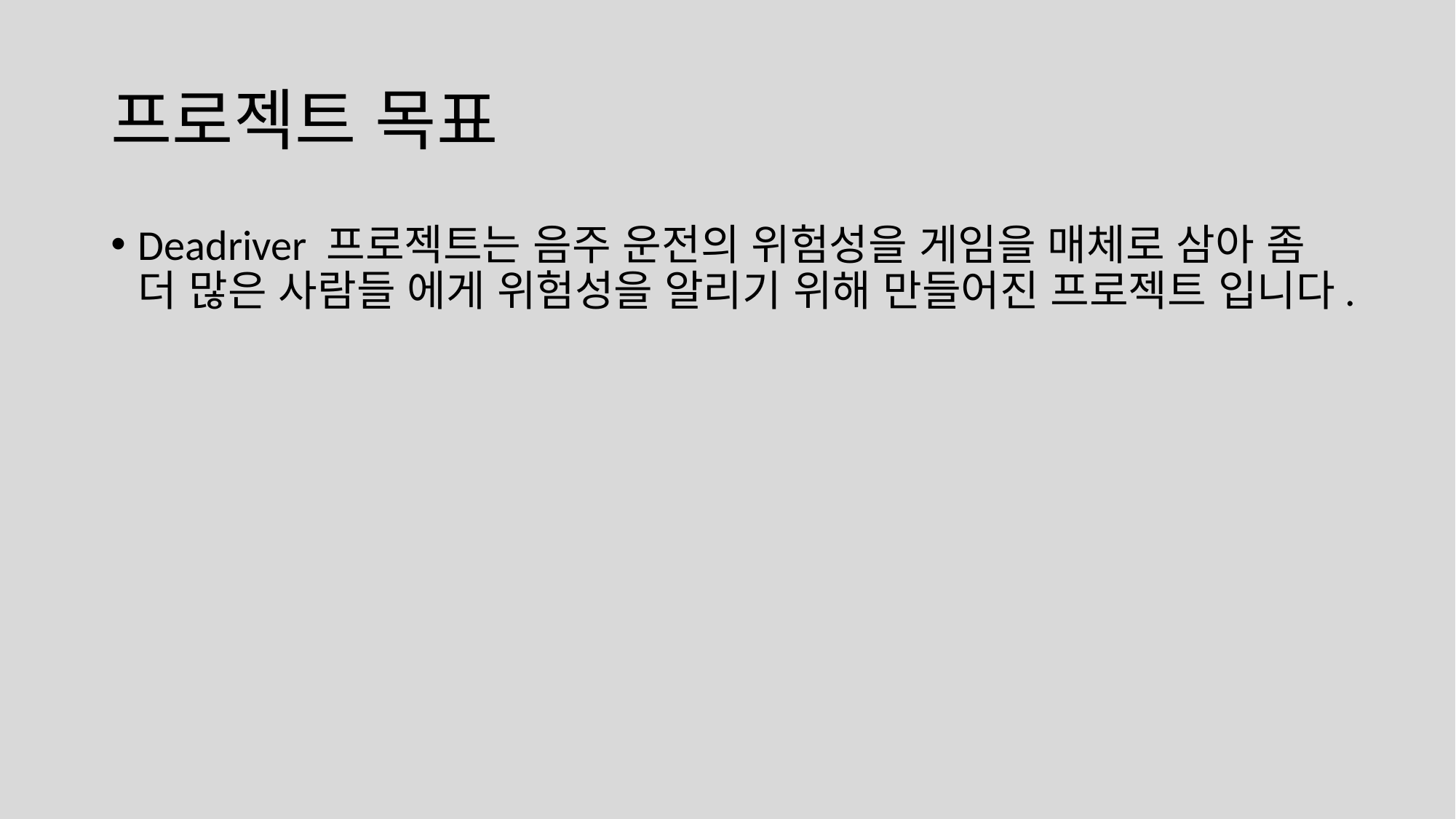

# 프로젝트 목표
Deadriver 프로젝트는 음주 운전의 위험성을 게임을 매체로 삼아 좀 더 많은 사람들 에게 위험성을 알리기 위해 만들어진 프로젝트 입니다.